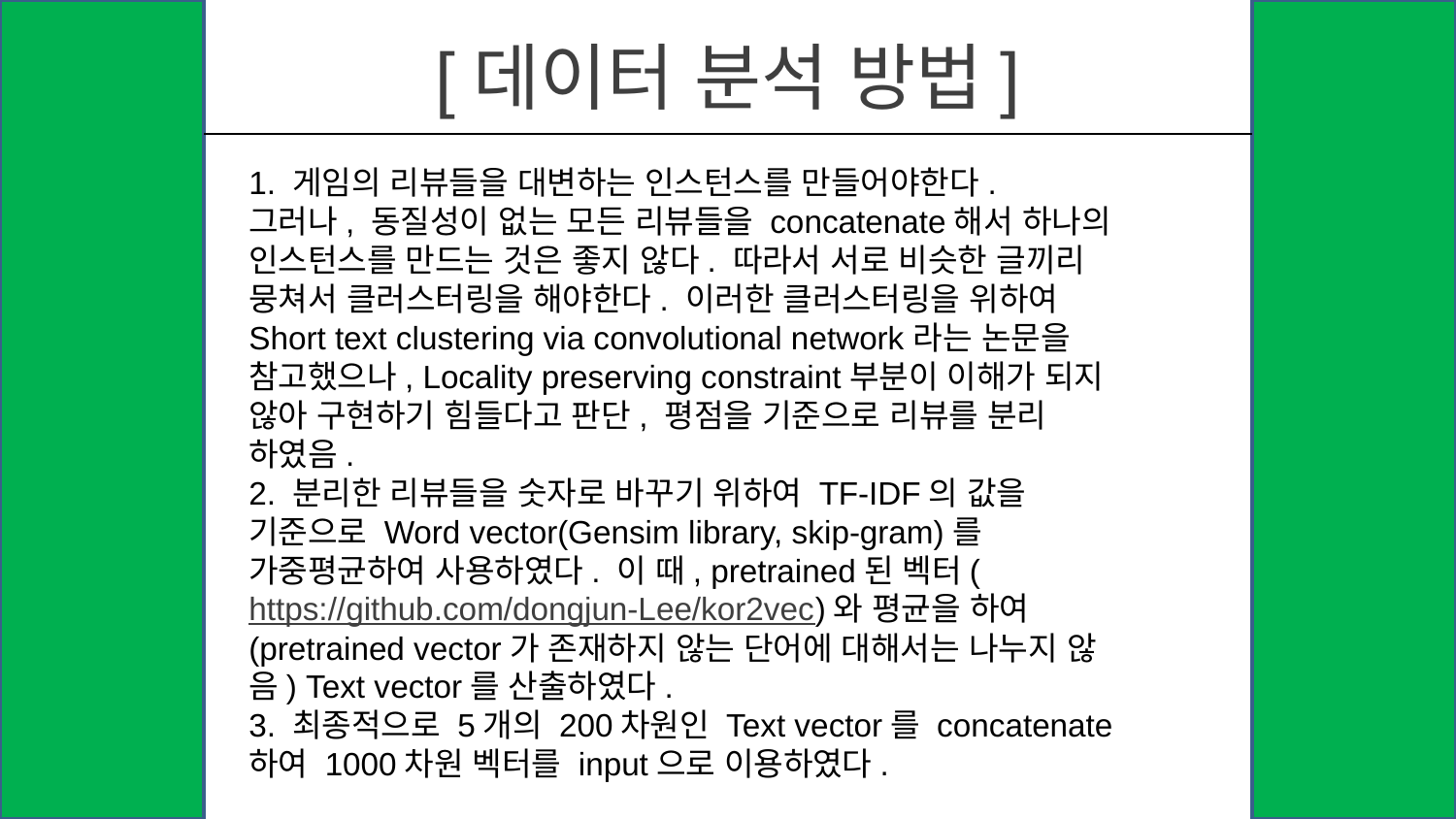

# [데이터 분석 방법]
1. 게임의 리뷰들을 대변하는 인스턴스를 만들어야한다.
그러나, 동질성이 없는 모든 리뷰들을 concatenate해서 하나의 인스턴스를 만드는 것은 좋지 않다. 따라서 서로 비슷한 글끼리 뭉쳐서 클러스터링을 해야한다. 이러한 클러스터링을 위하여 Short text clustering via convolutional network라는 논문을 참고했으나, Locality preserving constraint부분이 이해가 되지 않아 구현하기 힘들다고 판단, 평점을 기준으로 리뷰를 분리 하였음.
2. 분리한 리뷰들을 숫자로 바꾸기 위하여 TF-IDF의 값을 기준으로 Word vector(Gensim library, skip-gram)를 가중평균하여 사용하였다. 이 때, pretrained된 벡터(https://github.com/dongjun-Lee/kor2vec)와 평균을 하여(pretrained vector가 존재하지 않는 단어에 대해서는 나누지 않음) Text vector를 산출하였다.
3. 최종적으로 5개의 200차원인 Text vector를 concatenate하여 1000차원 벡터를 input으로 이용하였다.